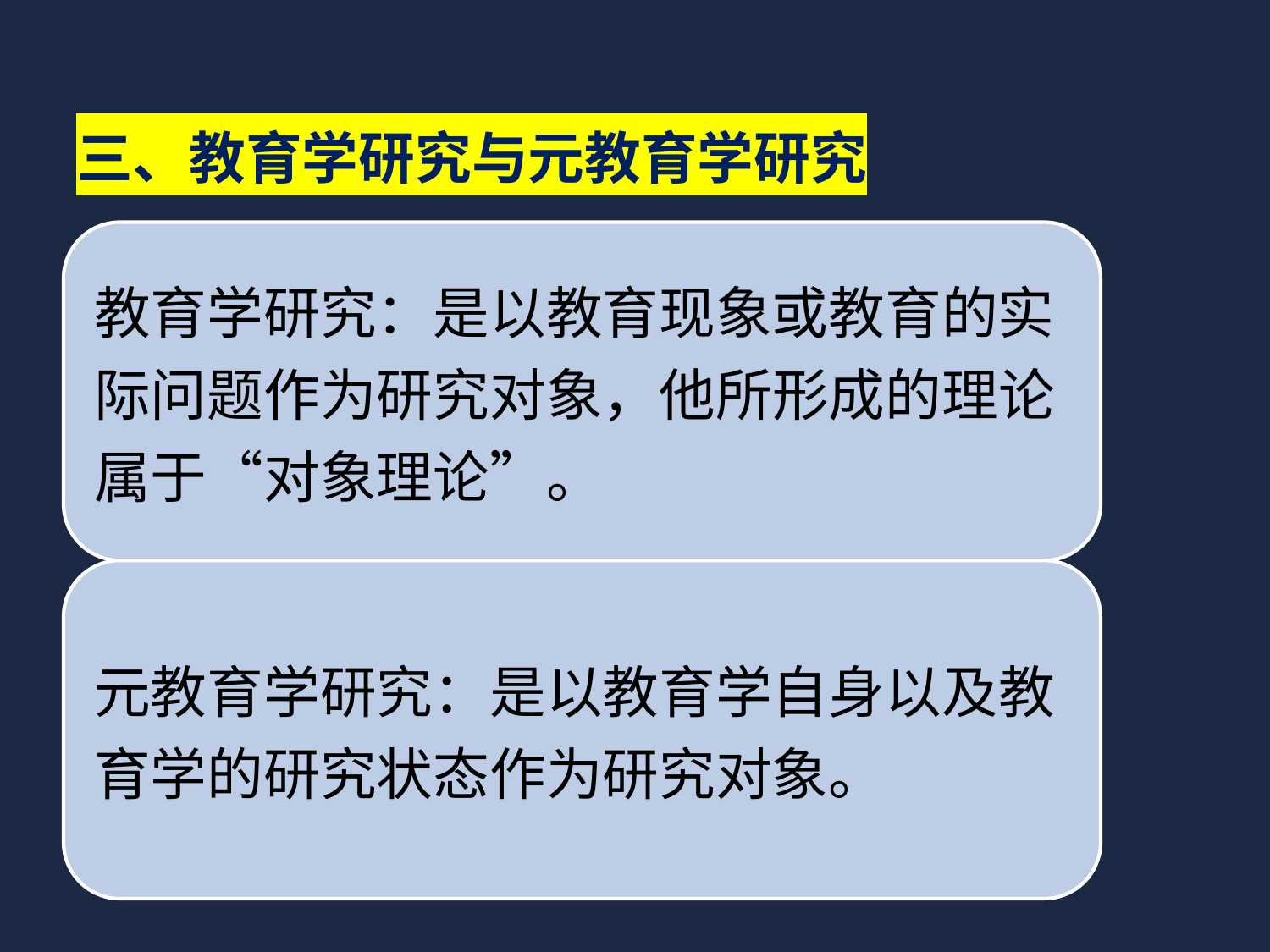

三、教育学研究与元教育学研究
教育学研究：是以教育现象或教育的实际问题作为研究对象，他所形成的理论属于“对象理论”。
元教育学研究：是以教育学自身以及教育学的研究状态作为研究对象。